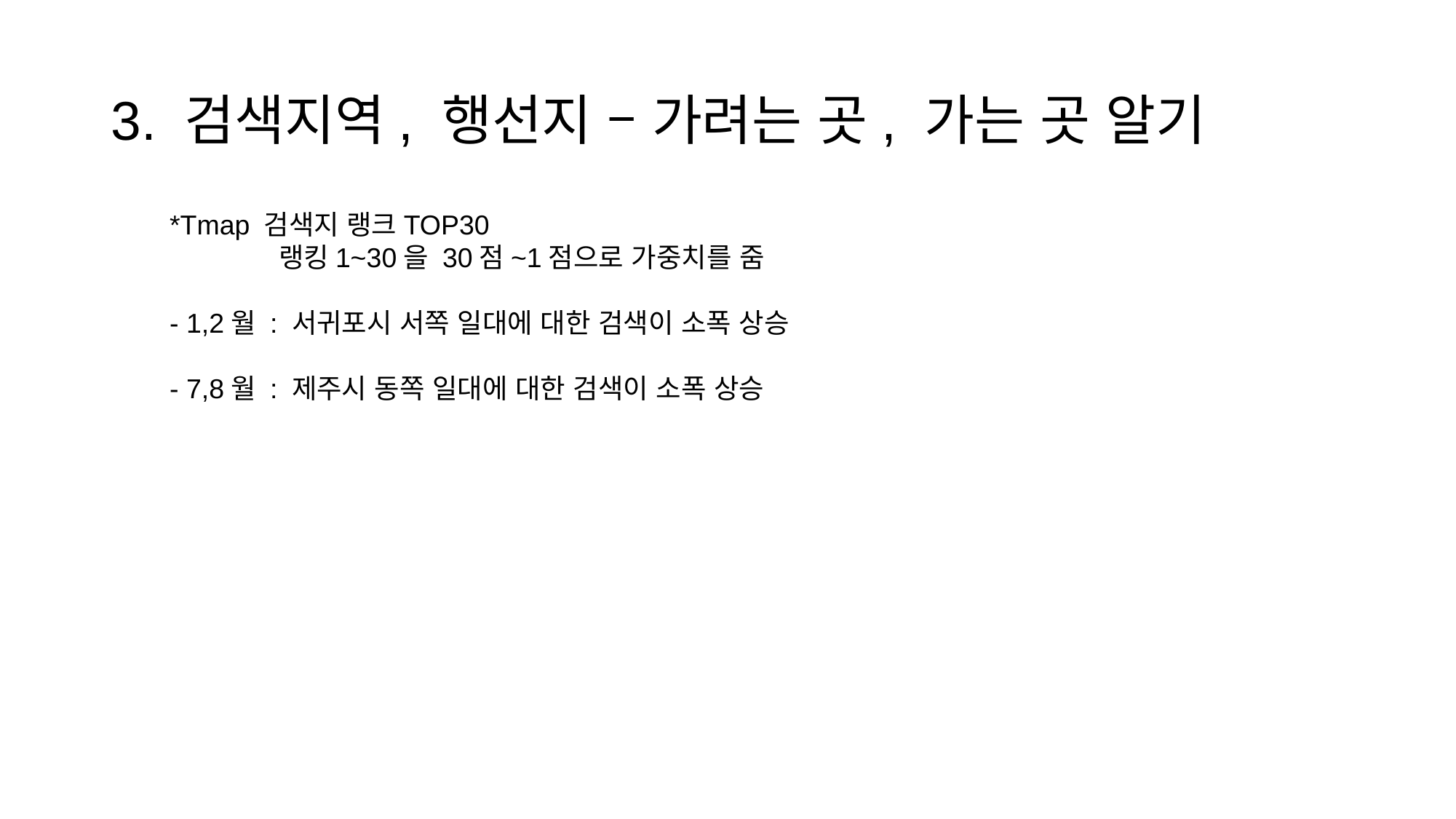

# 3. 검색지역, 행선지 – 가려는 곳, 가는 곳 알기
*Tmap 검색지 랭크TOP30
	랭킹1~30을 30점~1점으로 가중치를 줌

- 1,2월 : 서귀포시 서쪽 일대에 대한 검색이 소폭 상승

- 7,8월 : 제주시 동쪽 일대에 대한 검색이 소폭 상승